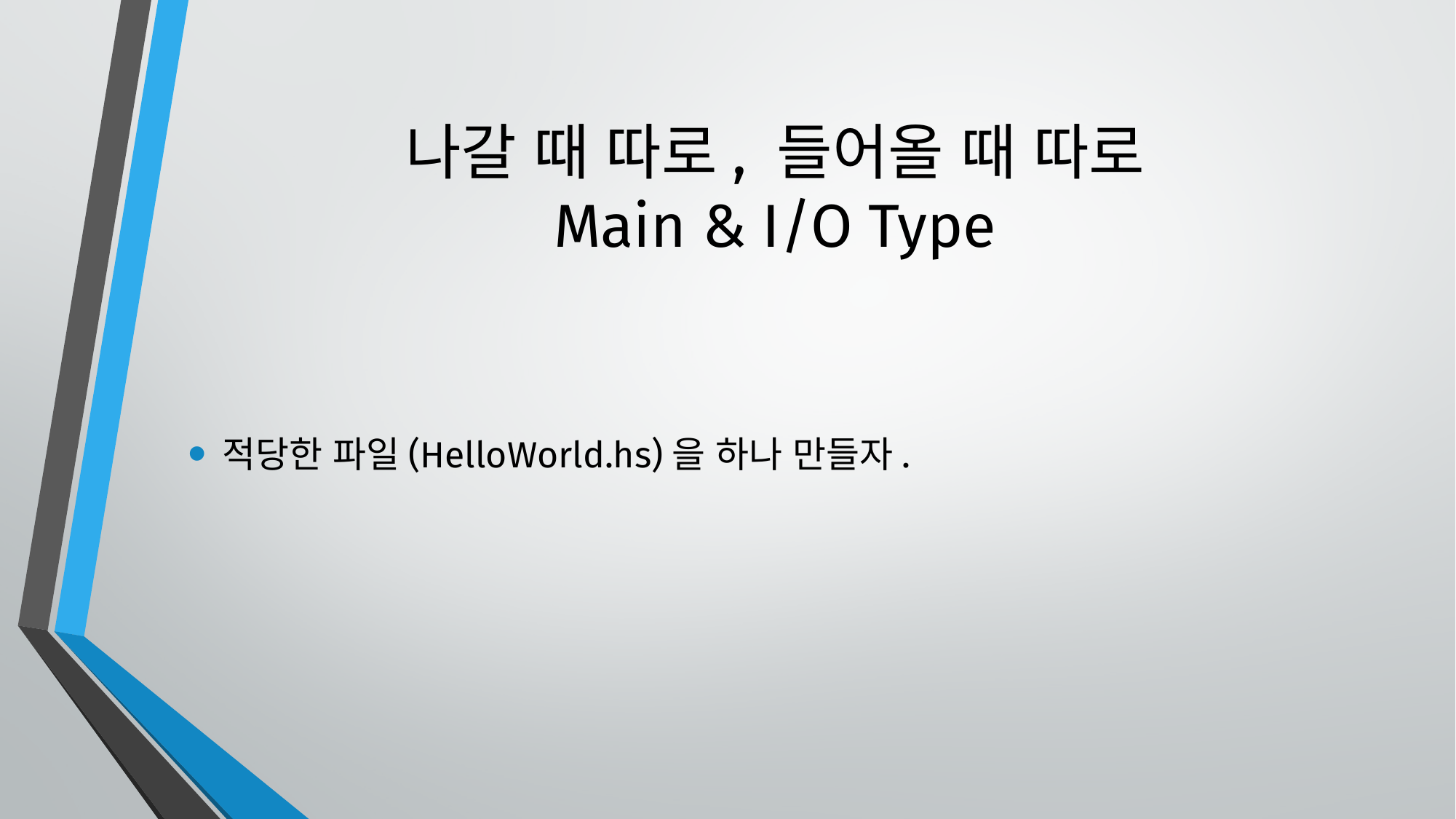

# 나갈 때 따로, 들어올 때 따로 Main & I/O Type
적당한 파일(HelloWorld.hs)을 하나 만들자.